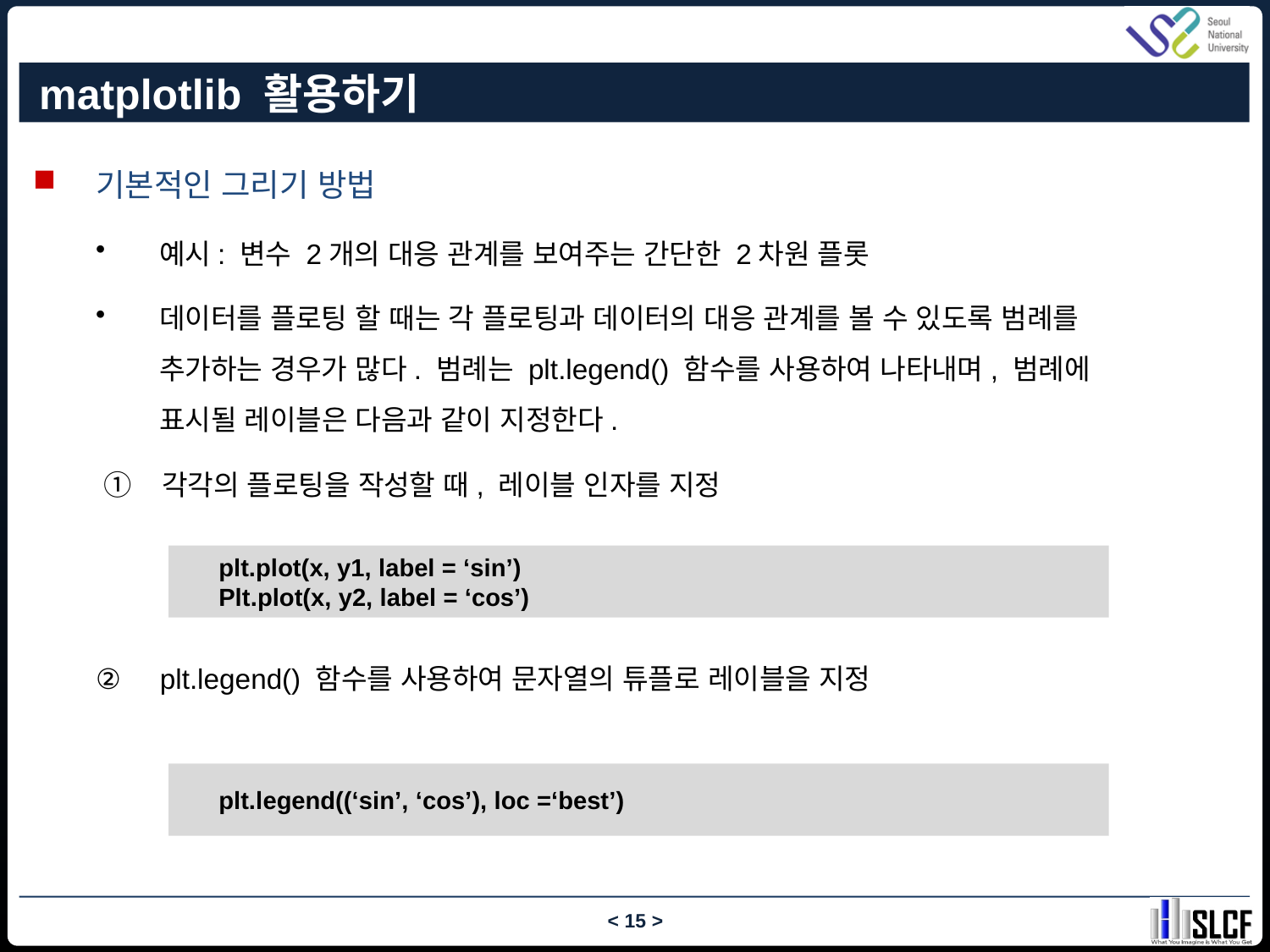

# matplotlib 활용하기
기본적인 그리기 방법
예시: 변수 2개의 대응 관계를 보여주는 간단한 2차원 플롯
데이터를 플로팅 할 때는 각 플로팅과 데이터의 대응 관계를 볼 수 있도록 범례를 추가하는 경우가 많다. 범례는 plt.legend() 함수를 사용하여 나타내며, 범례에 표시될 레이블은 다음과 같이 지정한다.
 ①   각각의 플로팅을 작성할 때, 레이블 인자를 지정

②     plt.legend() 함수를 사용하여 문자열의 튜플로 레이블을 지정

plt.plot(x, y1, label = ‘sin’)
Plt.plot(x, y2, label = ‘cos’)
plt.legend((‘sin’, ‘cos’), loc =‘best’)